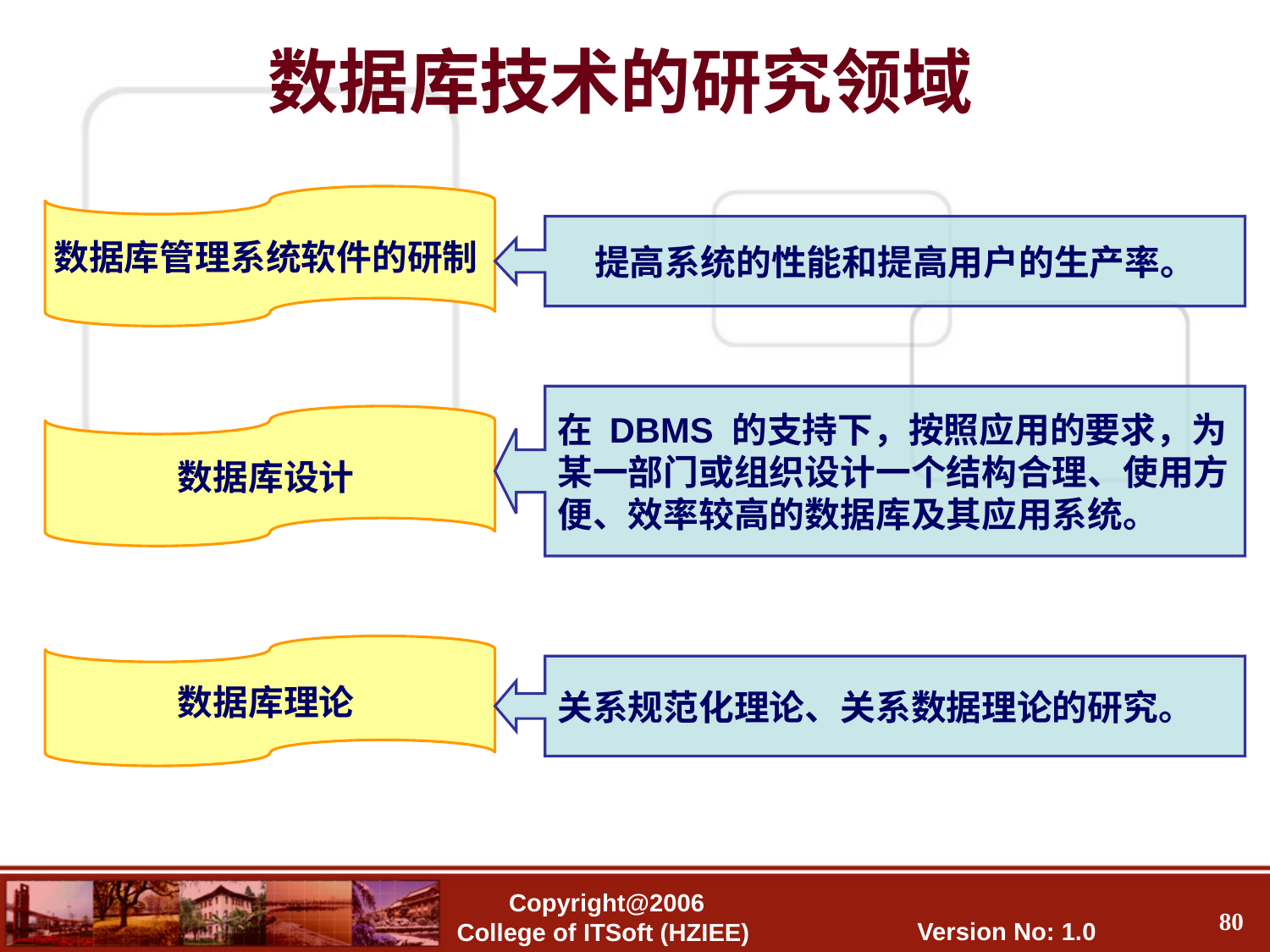

# 数据库技术的研究领域
数据库管理系统软件的研制
提高系统的性能和提高用户的生产率。
在 DBMS 的支持下，按照应用的要求，为
某一部门或组织设计一个结构合理、使用方
便、效率较高的数据库及其应用系统。
数据库设计
数据库理论
关系规范化理论、关系数据理论的研究。